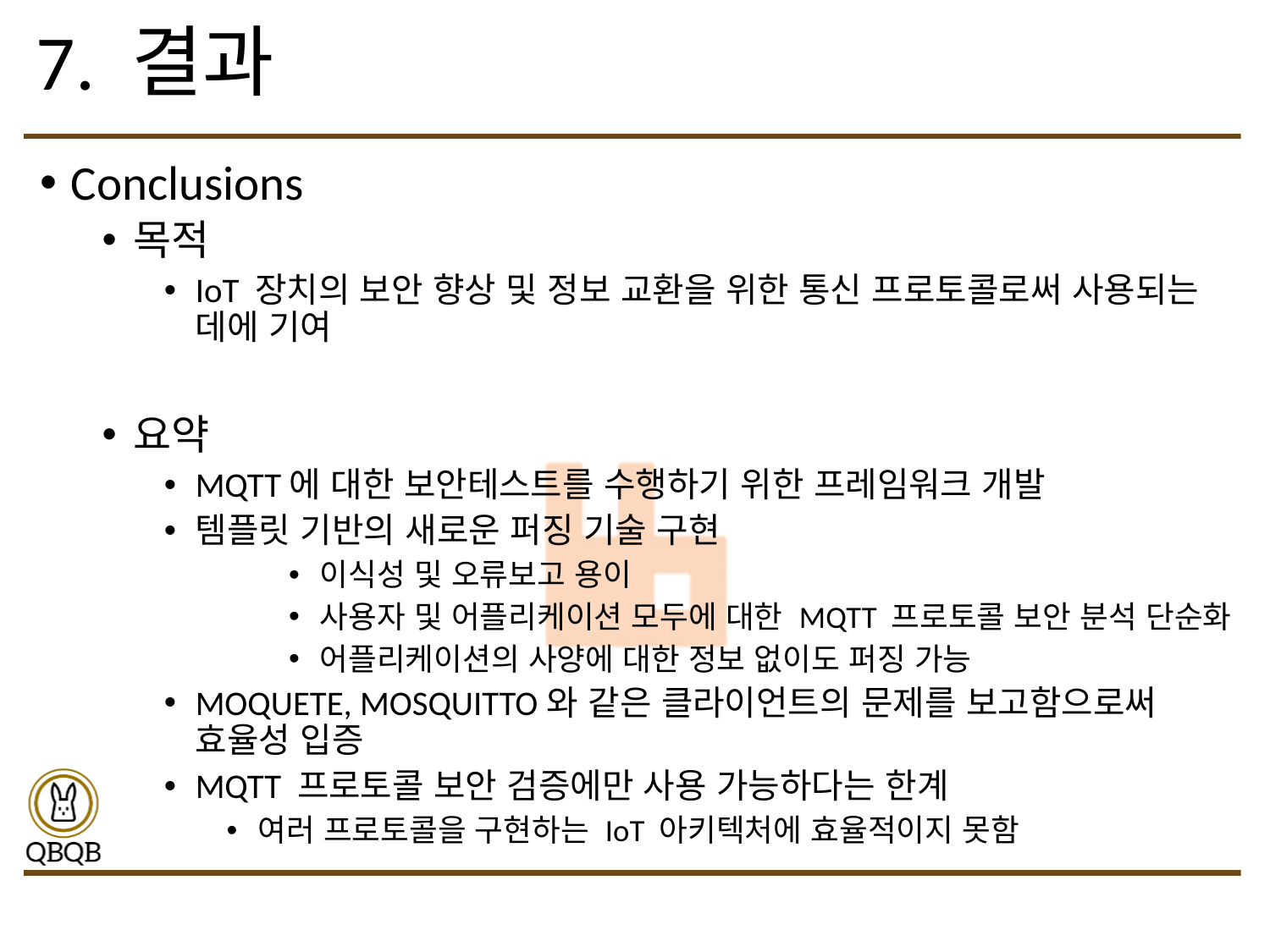

# 7. 결과
Conclusions
목적
IoT 장치의 보안 향상 및 정보 교환을 위한 통신 프로토콜로써 사용되는 데에 기여

요약
MQTT에 대한 보안테스트를 수행하기 위한 프레임워크 개발
템플릿 기반의 새로운 퍼징 기술 구현
이식성 및 오류보고 용이
사용자 및 어플리케이션 모두에 대한 MQTT 프로토콜 보안 분석 단순화
어플리케이션의 사양에 대한 정보 없이도 퍼징 가능
MOQUETE, MOSQUITTO와 같은 클라이언트의 문제를 보고함으로써 효율성 입증
MQTT 프로토콜 보안 검증에만 사용 가능하다는 한계
여러 프로토콜을 구현하는 IoT 아키텍처에 효율적이지 못함